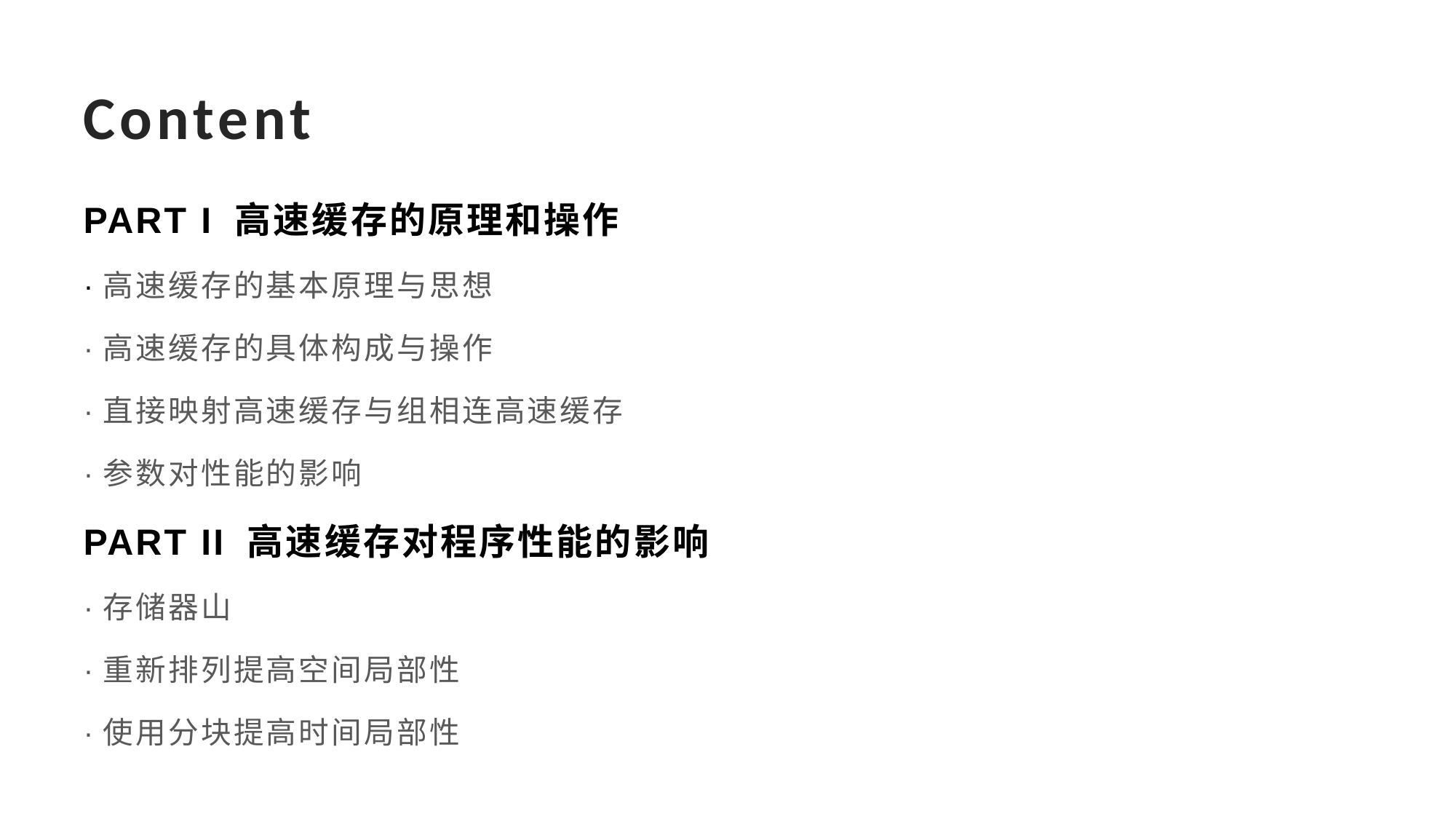

# Content
PART I 高速缓存的原理和操作
·高速缓存的基本原理与思想
·高速缓存的具体构成与操作
·直接映射高速缓存与组相连高速缓存
·参数对性能的影响
PART II 高速缓存对程序性能的影响
·存储器山
·重新排列提高空间局部性
·使用分块提高时间局部性